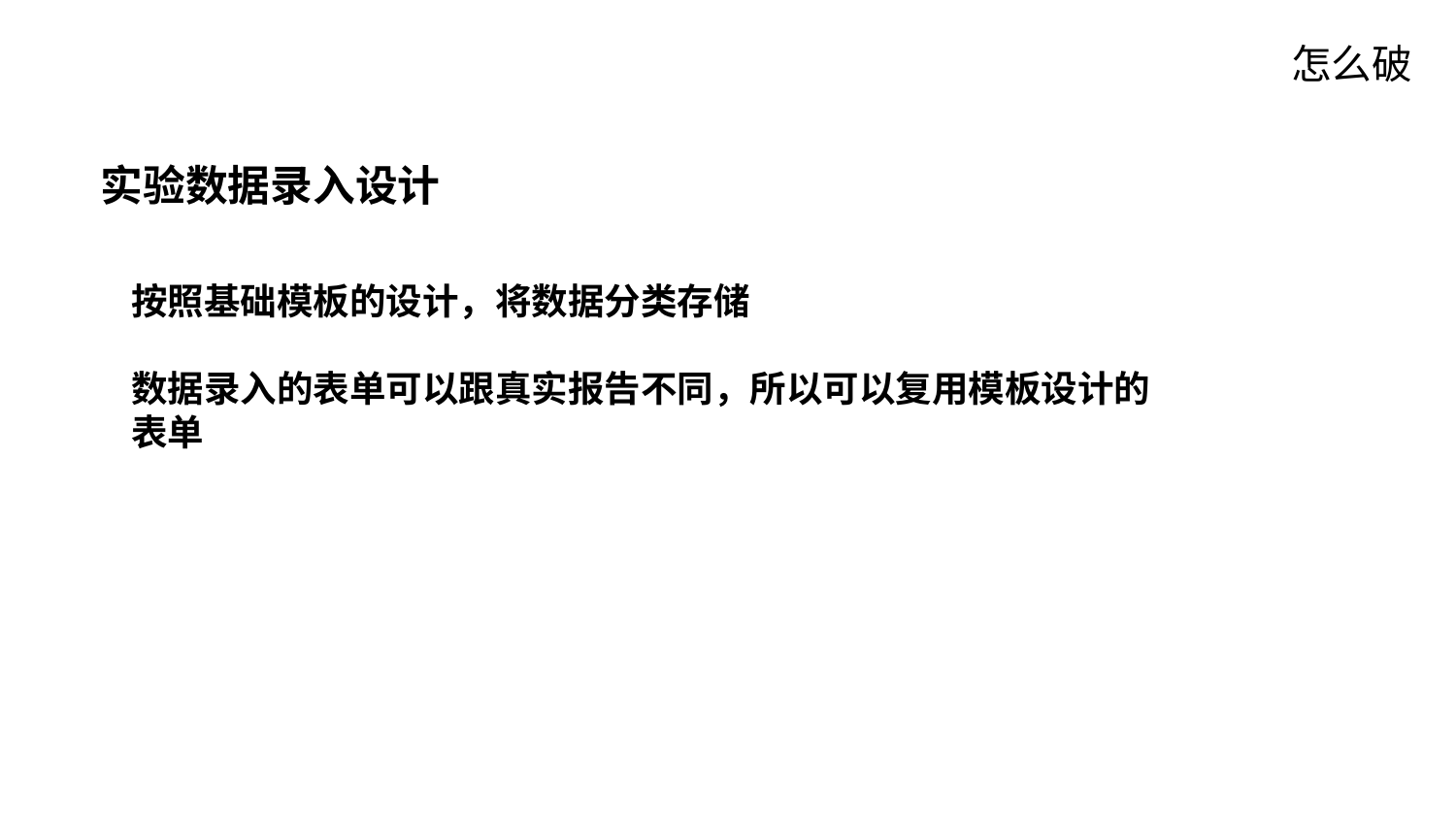

# 怎么破
实验数据录入设计

按照基础模板的设计，将数据分类存储

数据录入的表单可以跟真实报告不同，所以可以复用模板设计的表单